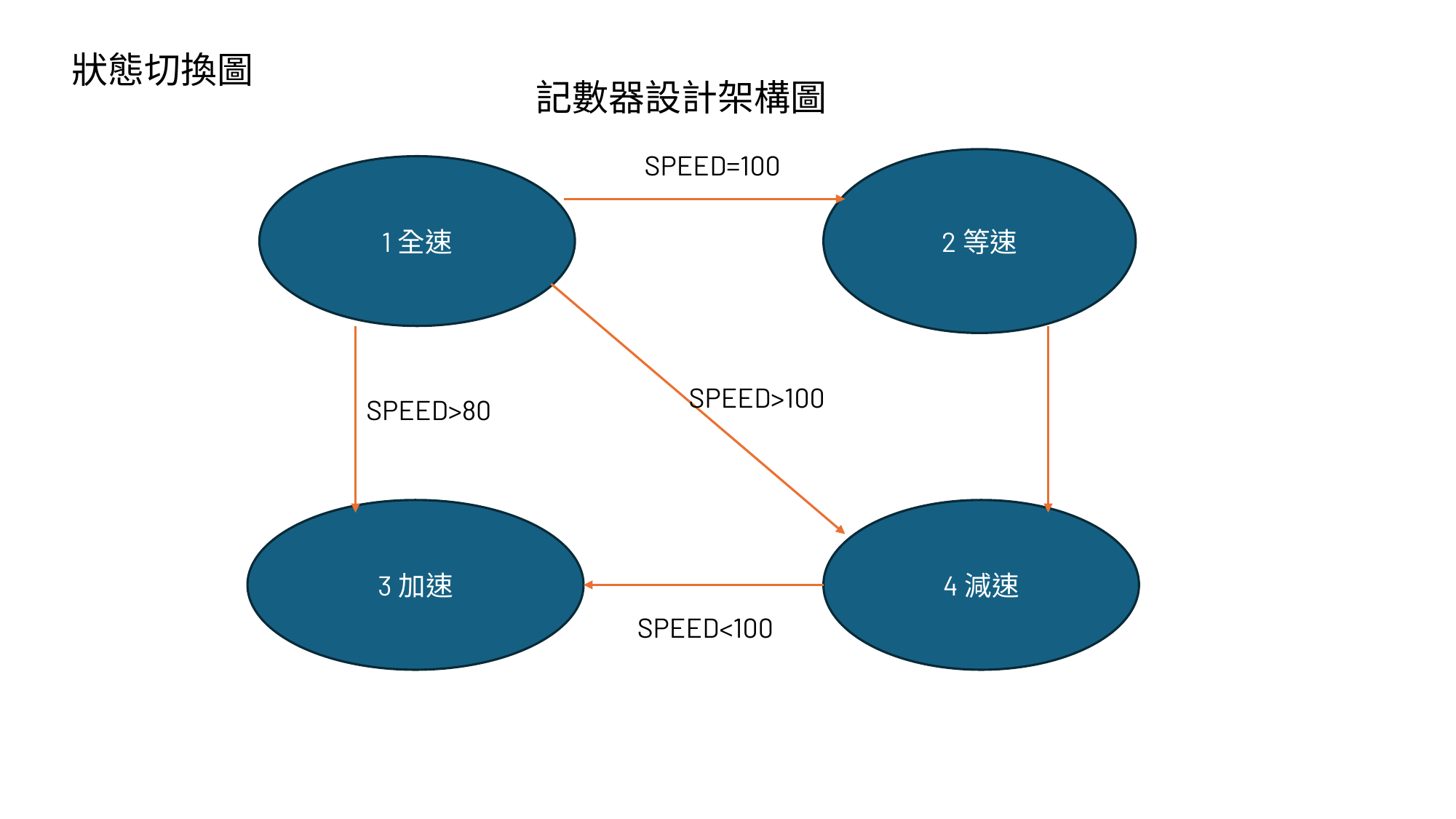

狀態切換圖
記數器設計架構圖
SPEED=100
2等速
1全速
SPEED>100
SPEED>80
3加速
4減速
SPEED<100